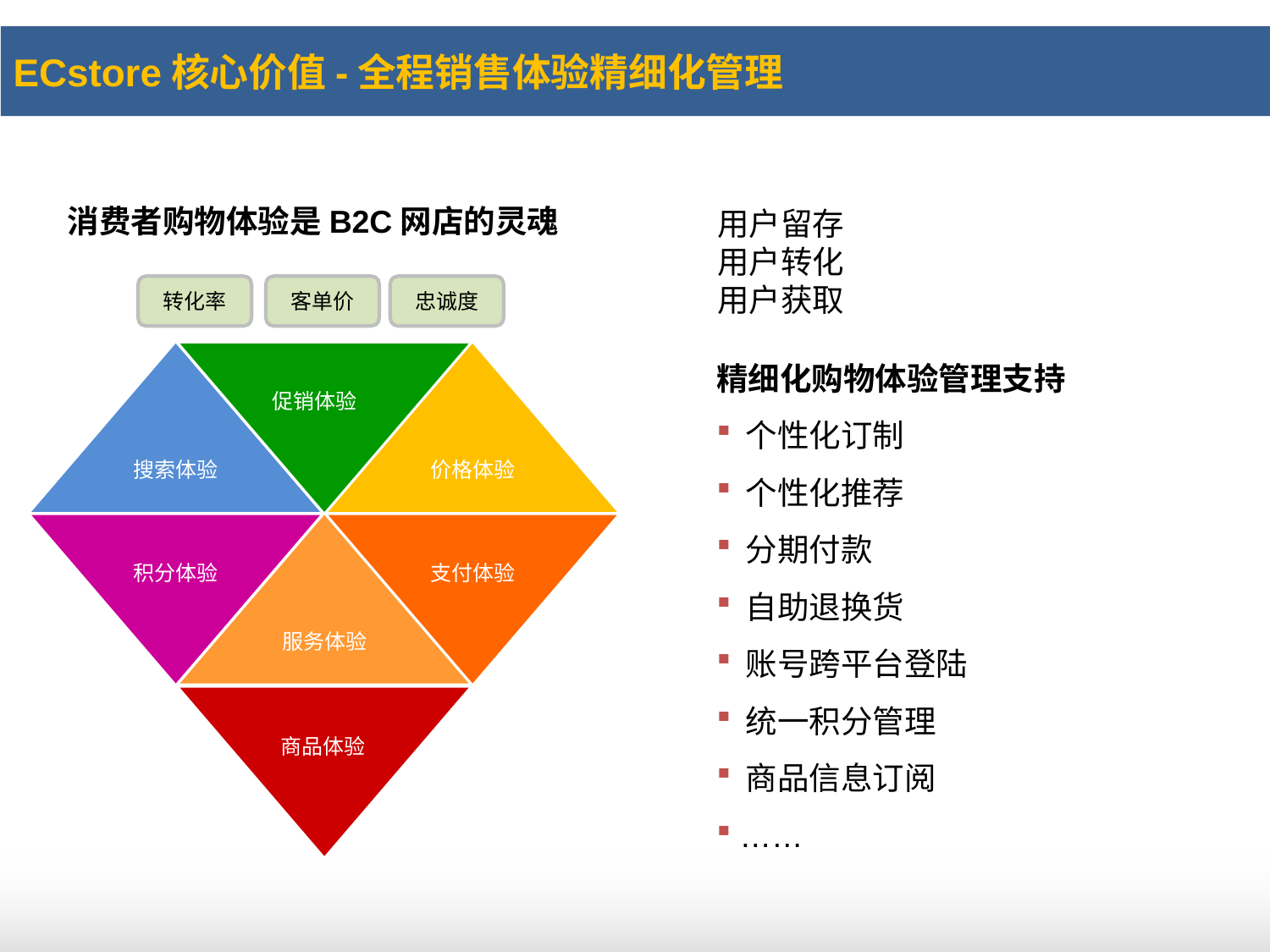

ECstore核心价值-全程销售体验精细化管理
消费者购物体验是B2C网店的灵魂
用户留存
用户转化
用户获取
转化率
客单价
忠诚度
精细化购物体验管理支持
 个性化订制
 个性化推荐
 分期付款
 自助退换货
 账号跨平台登陆
 统一积分管理
 商品信息订阅
 ……

搜索体验
价格体验
促销体验

服务体验

积分体验
支付体验

商品体验